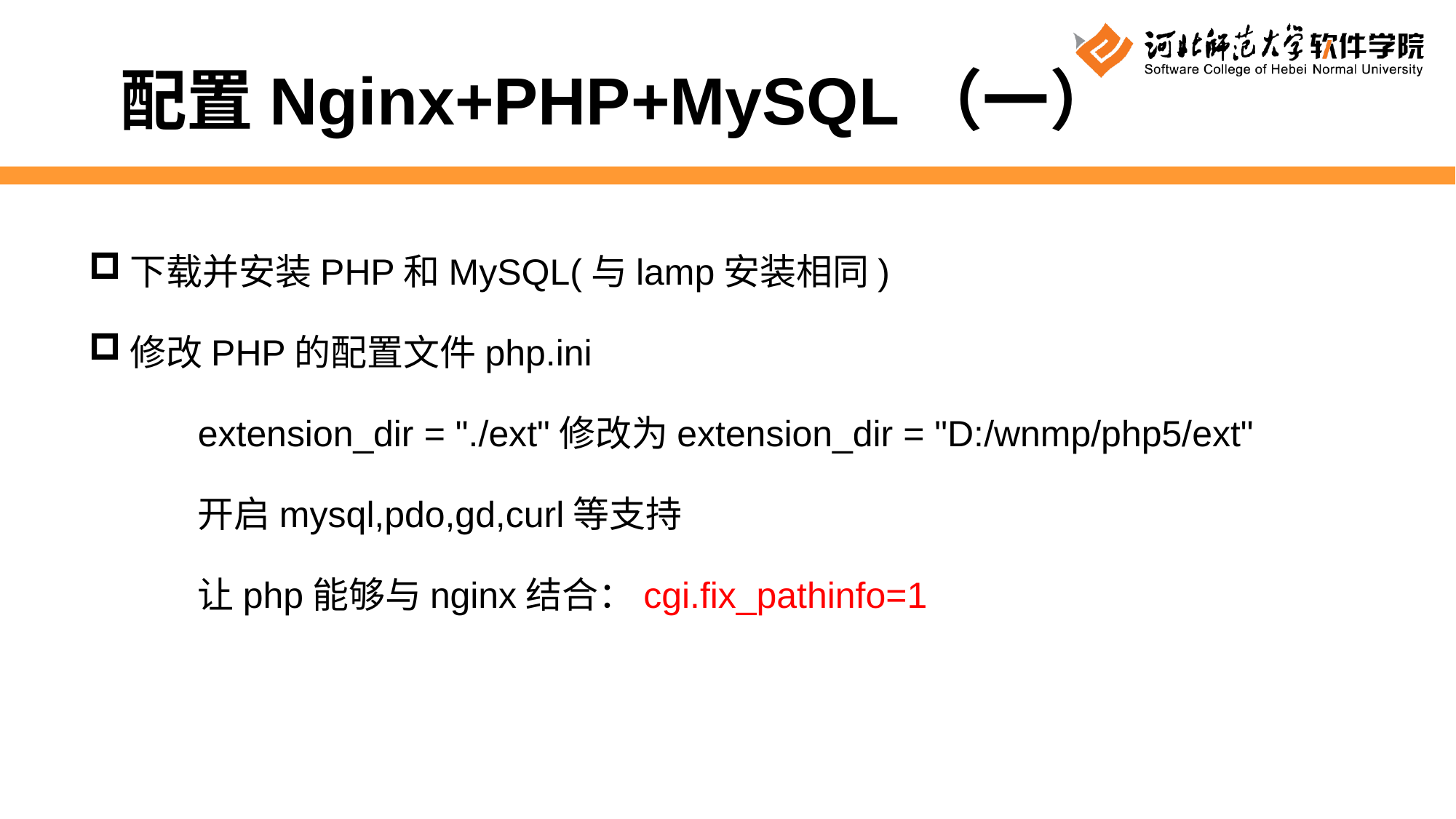

配置Nginx+PHP+MySQL（一）
下载并安装PHP和MySQL(与lamp安装相同)
修改PHP的配置文件php.ini
	extension_dir = "./ext"修改为extension_dir = "D:/wnmp/php5/ext"
	开启mysql,pdo,gd,curl等支持
	让php能够与nginx结合：cgi.fix_pathinfo=1